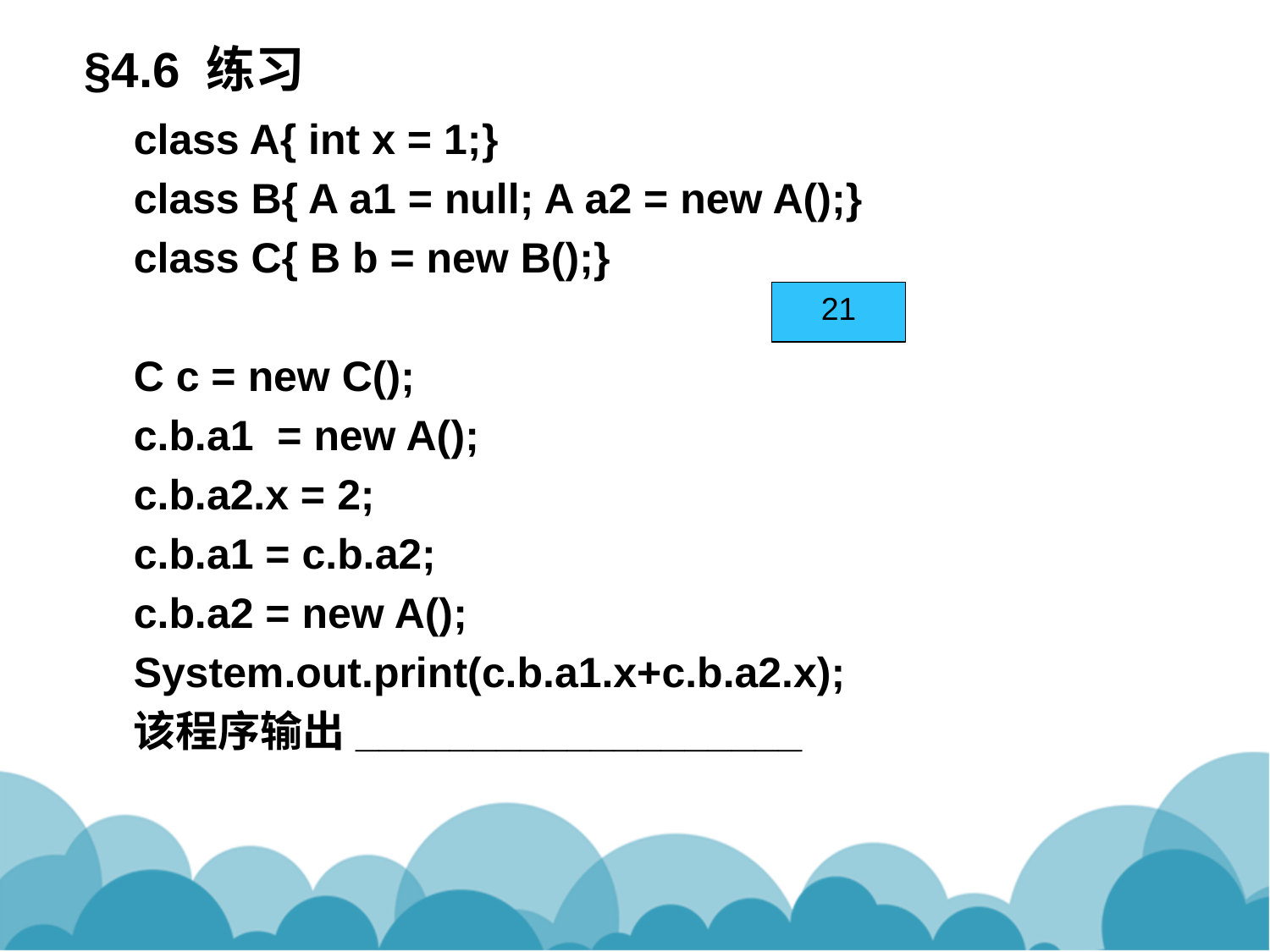

§4.6 练习
class A{ int x = 1;}
class B{ A a1 = null; A a2 = new A();}
class C{ B b = new B();}

C c = new C();
c.b.a1  = new A();
c.b.a2.x = 2;
c.b.a1 = c.b.a2;
c.b.a2 = new A();
System.out.print(c.b.a1.x+c.b.a2.x);
该程序输出___________________
21
85